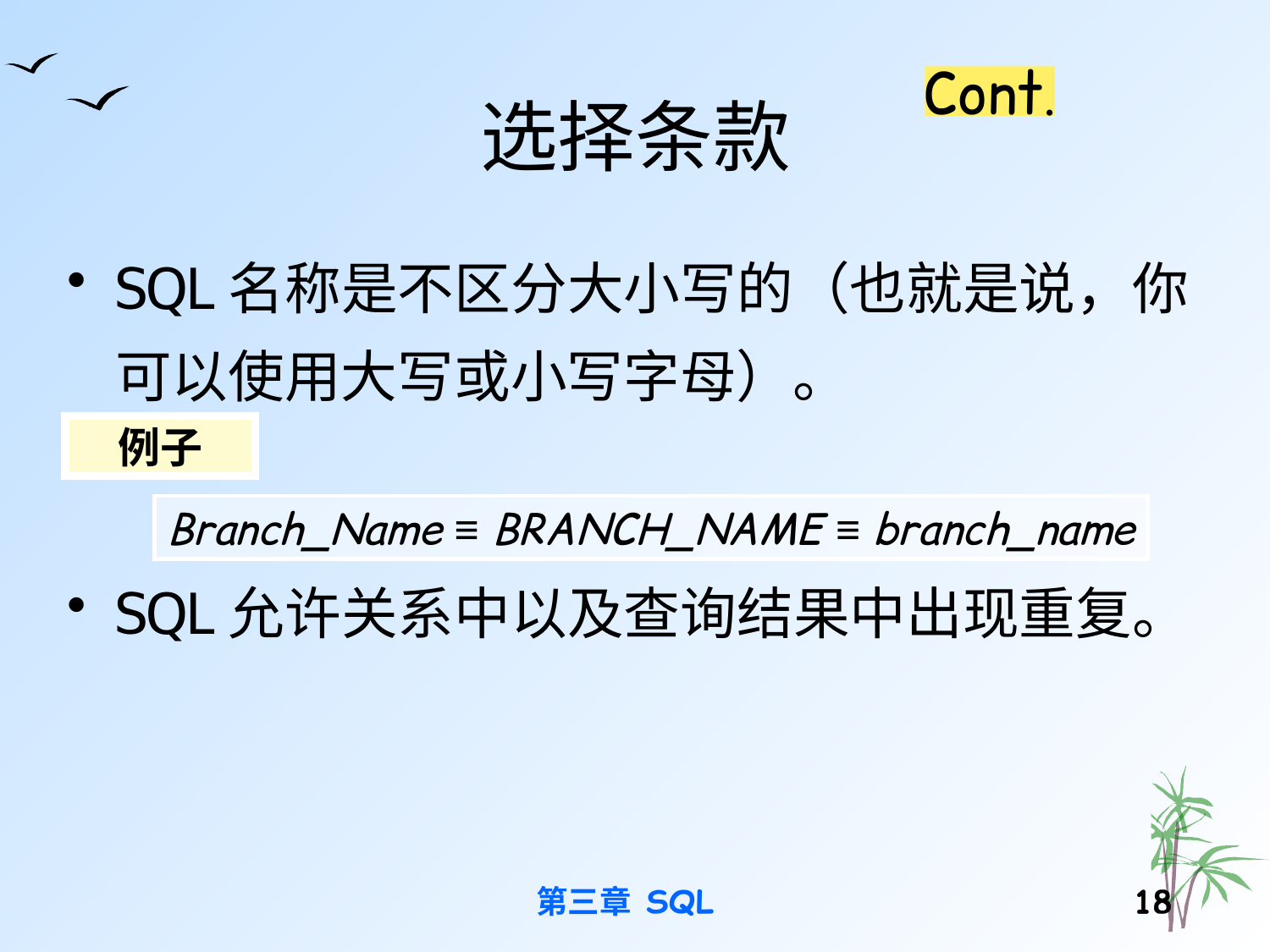

# 选择条款
Cont.
SQL名称是不区分大小写的（也就是说，你可以使用大写或小写字母）。

SQL允许关系中以及查询结果中出现重复。
例子
Branch_Name ≡ BRANCH_NAME ≡ branch_name
第三章 SQL
18